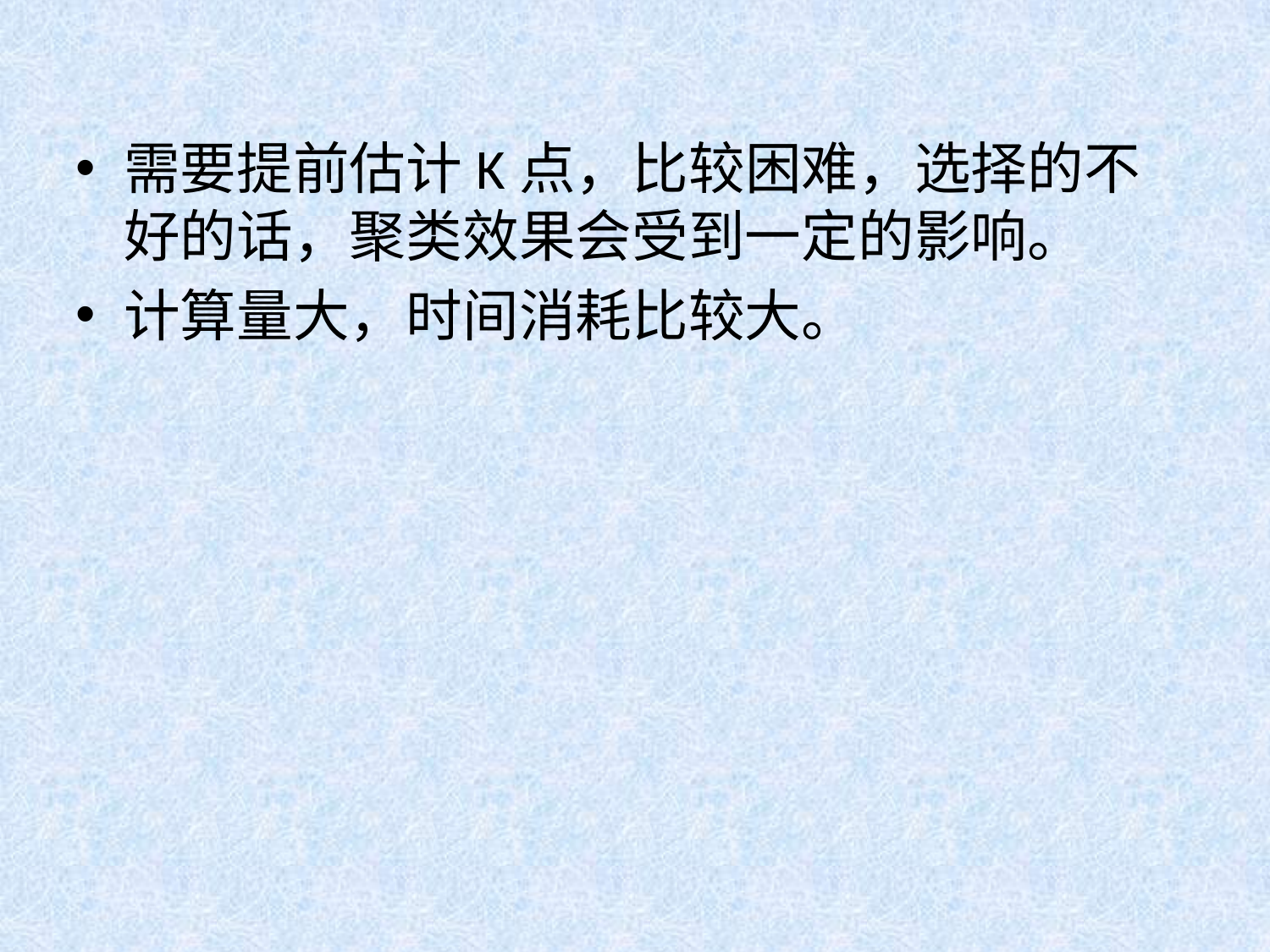

需要提前估计K点，比较困难，选择的不好的话，聚类效果会受到一定的影响。
计算量大，时间消耗比较大。